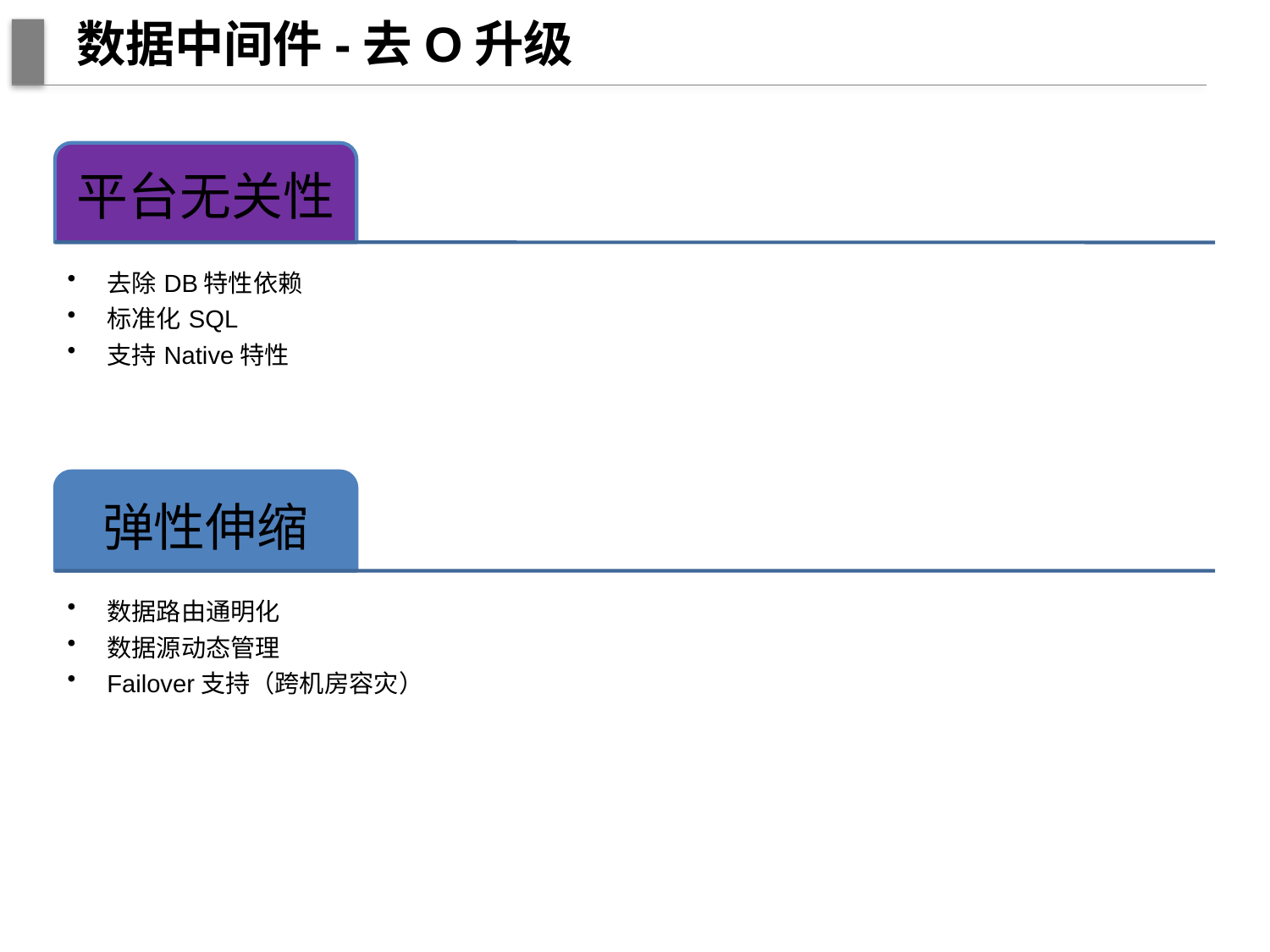

# 数据中间件-去O升级
平台无关性
弹性伸缩
数据路由通明化
去除DB特性依赖
支持Native特性
数据源动态管理
Failover支持（跨机房容灾）
标准化SQL